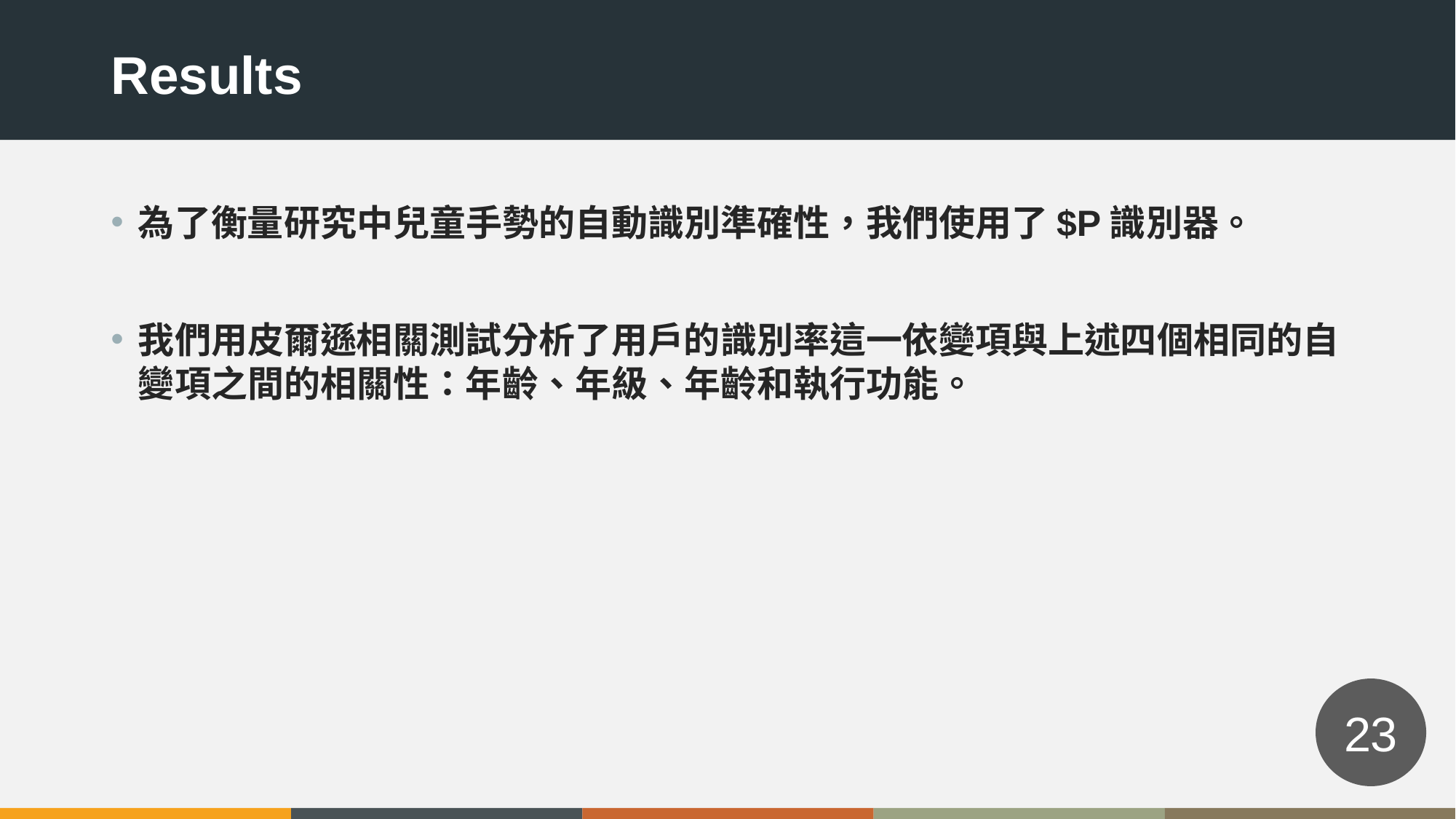

Results
為了衡量研究中兒童手勢的自動識別準確性，我們使用了$P識別器。

我們用皮爾遜相關測試分析了用戶的識別率這一依變項與上述四個相同的自變項之間的相關性：年齡、年級、年齡和執行功能。
23